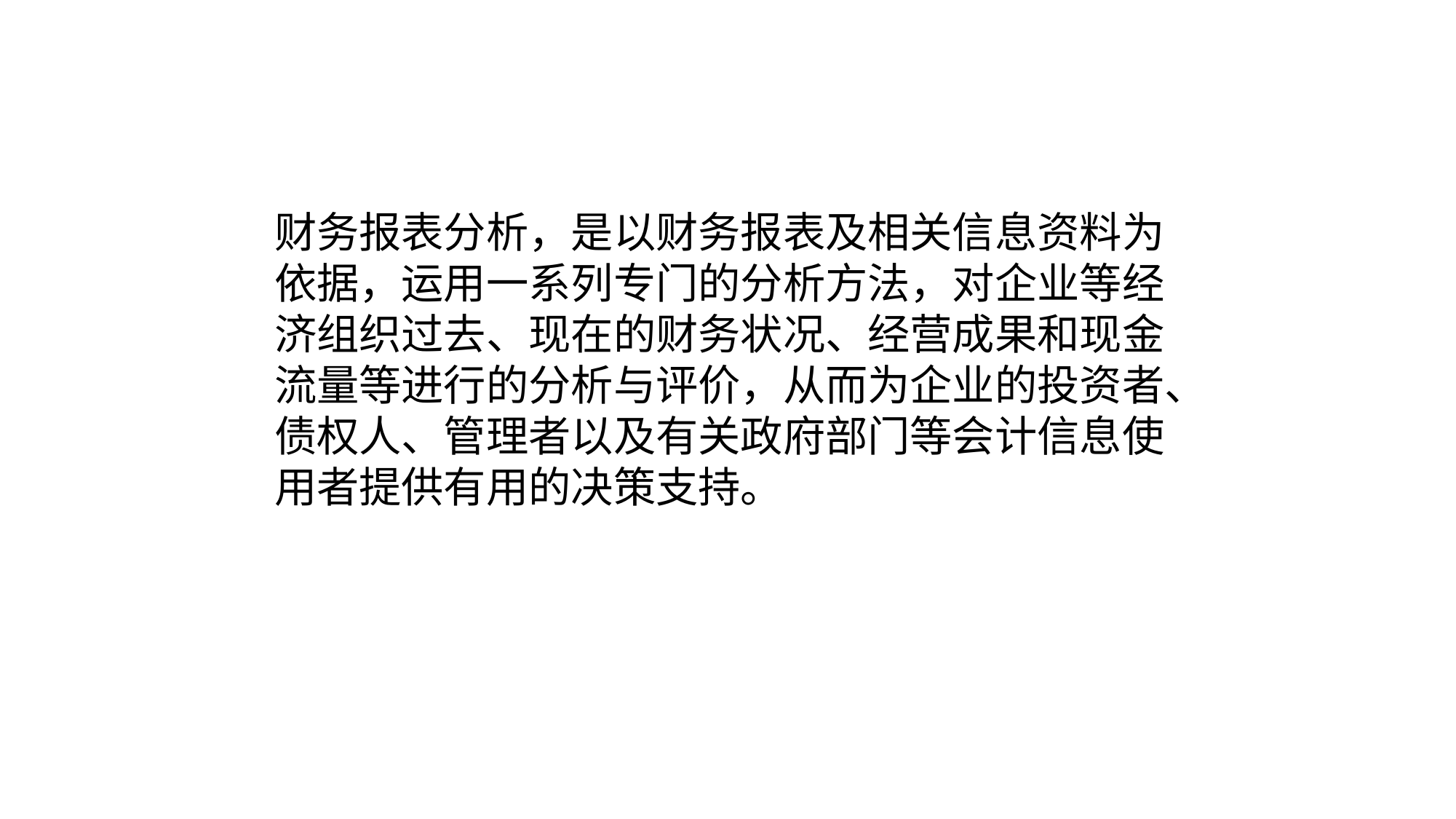

财务报表分析，是以财务报表及相关信息资料为依据，运用一系列专门的分析方法，对企业等经济组织过去、现在的财务状况、经营成果和现金流量等进行的分析与评价，从而为企业的投资者、债权人、管理者以及有关政府部门等会计信息使用者提供有用的决策支持。